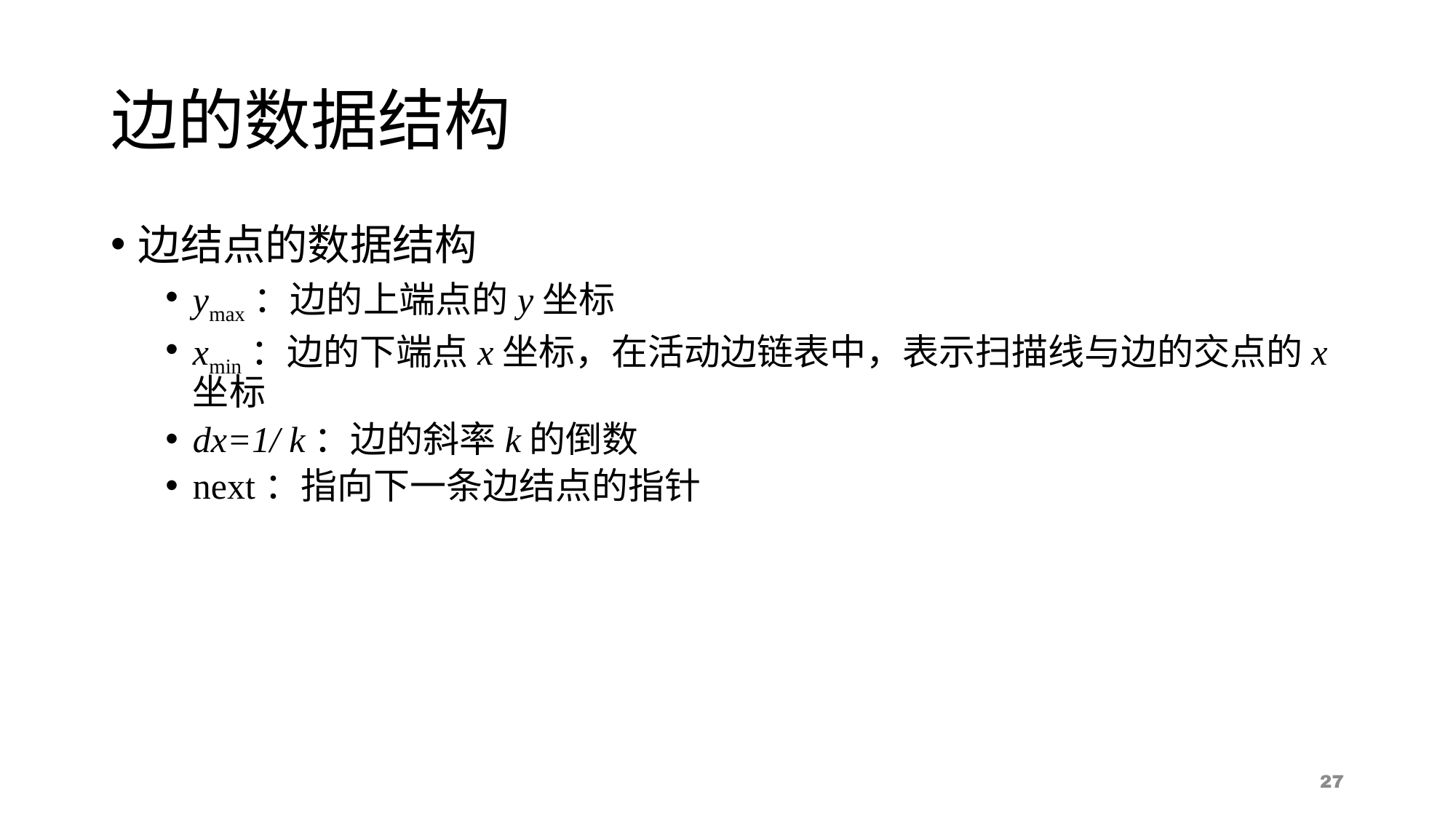

# 边的数据结构
边结点的数据结构
ymax：边的上端点的y坐标
xmin：边的下端点x坐标，在活动边链表中，表示扫描线与边的交点的x坐标
dx=1/ k：边的斜率k的倒数
next：指向下一条边结点的指针
27